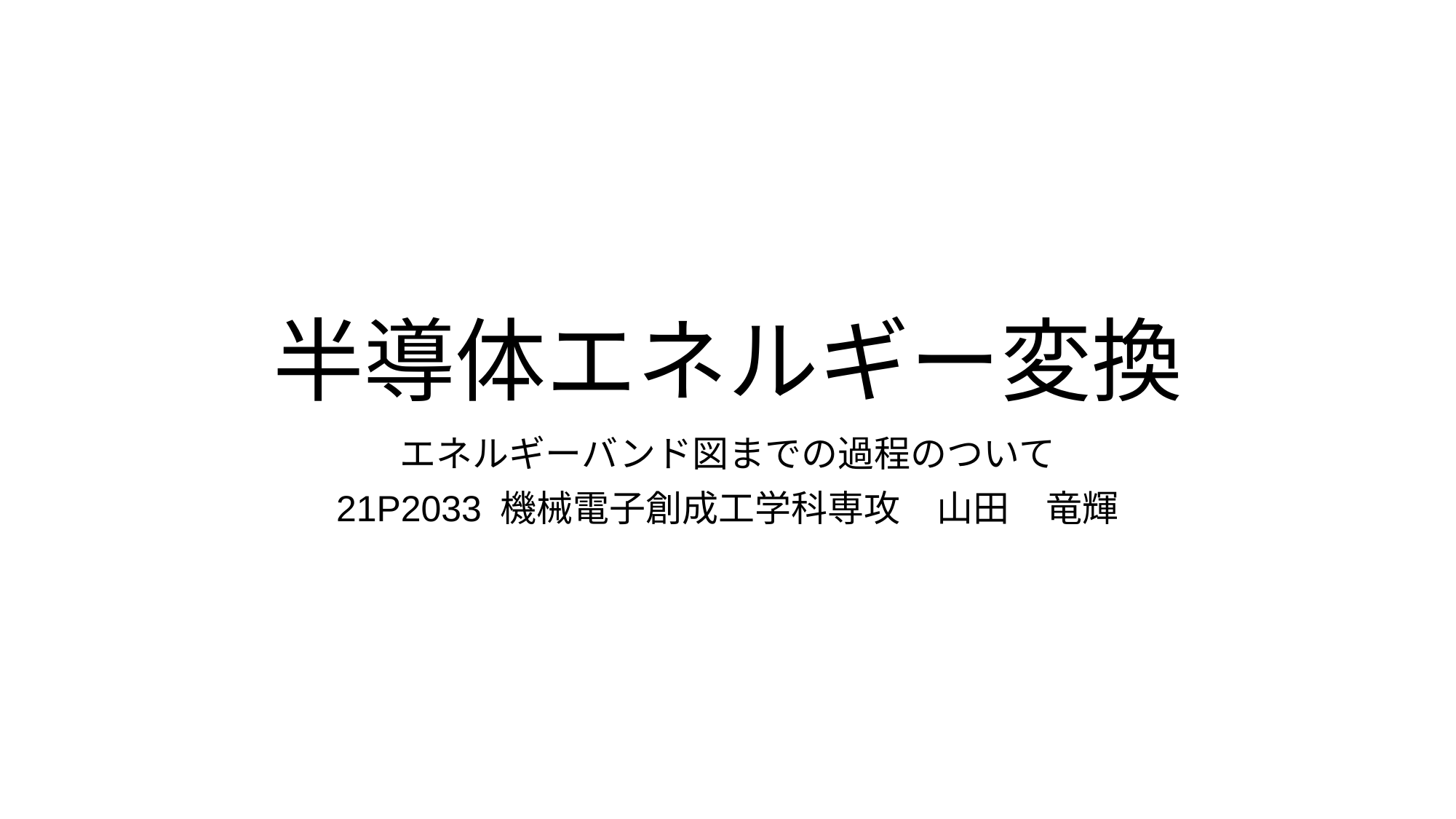

# 半導体エネルギー変換
エネルギーバンド図までの過程のついて
21P2033 機械電子創成工学科専攻　山田　竜輝